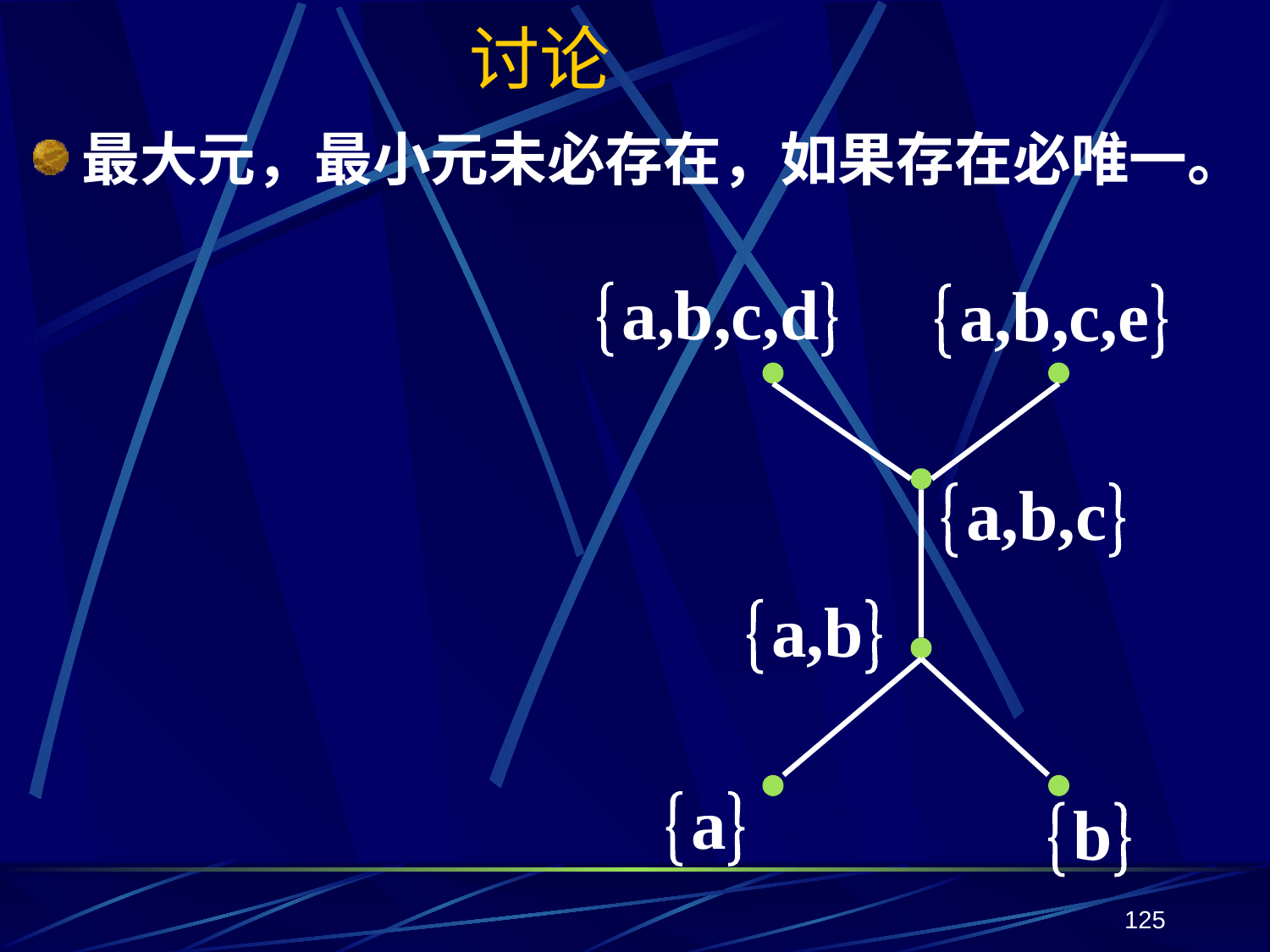

# 讨论
最大元，最小元未必存在，如果存在必唯一。
{a,b,c,d}
{a,b,c,e}

{a,b,c}

{a,b}

{a}
{b}

125